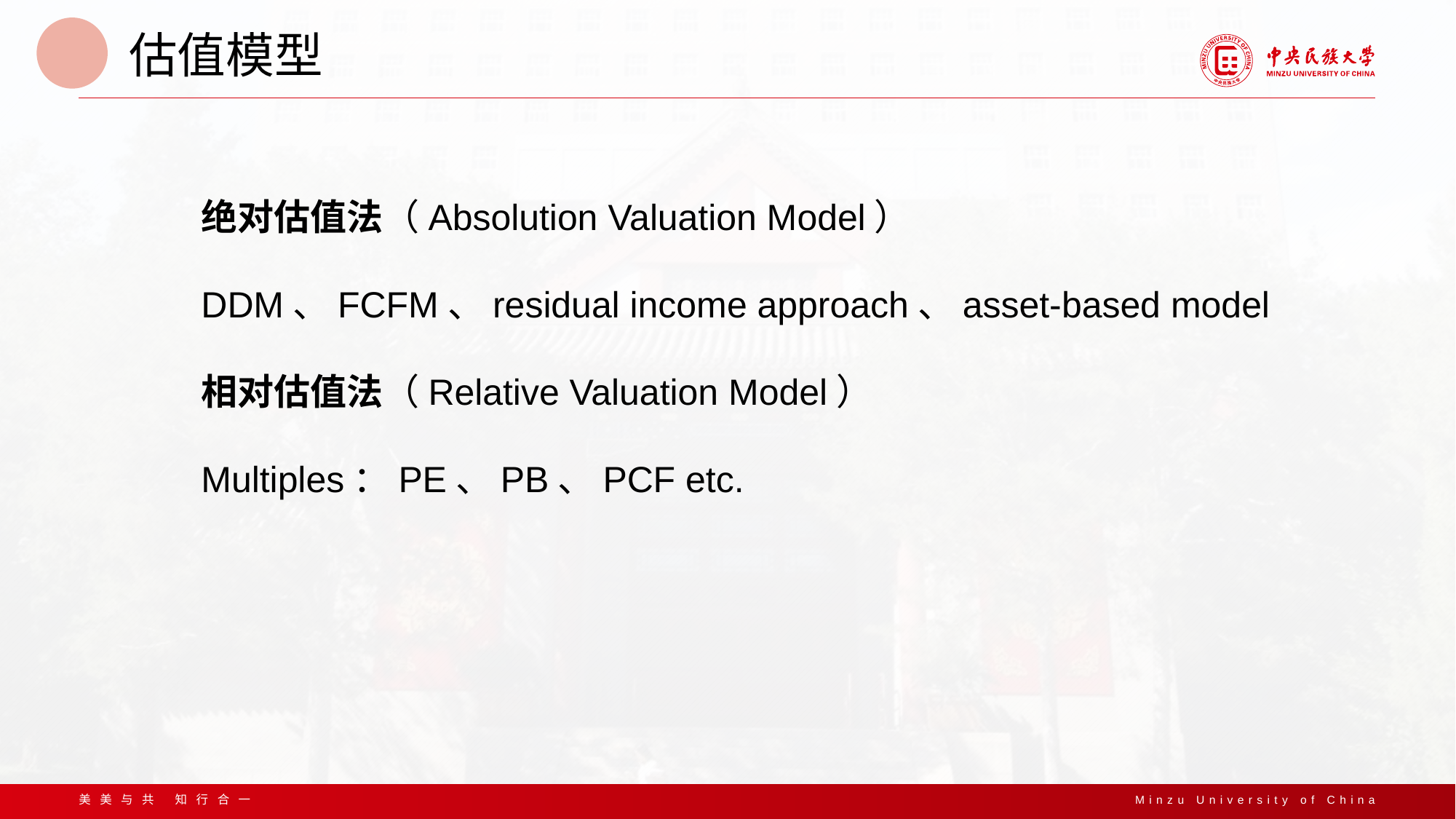

估值模型
绝对估值法（Absolution Valuation Model）
DDM、FCFM、residual income approach、asset-based model
相对估值法（Relative Valuation Model）
Multiples：PE、PB、PCF etc.
美美与共 知行合一
Minzu University of China